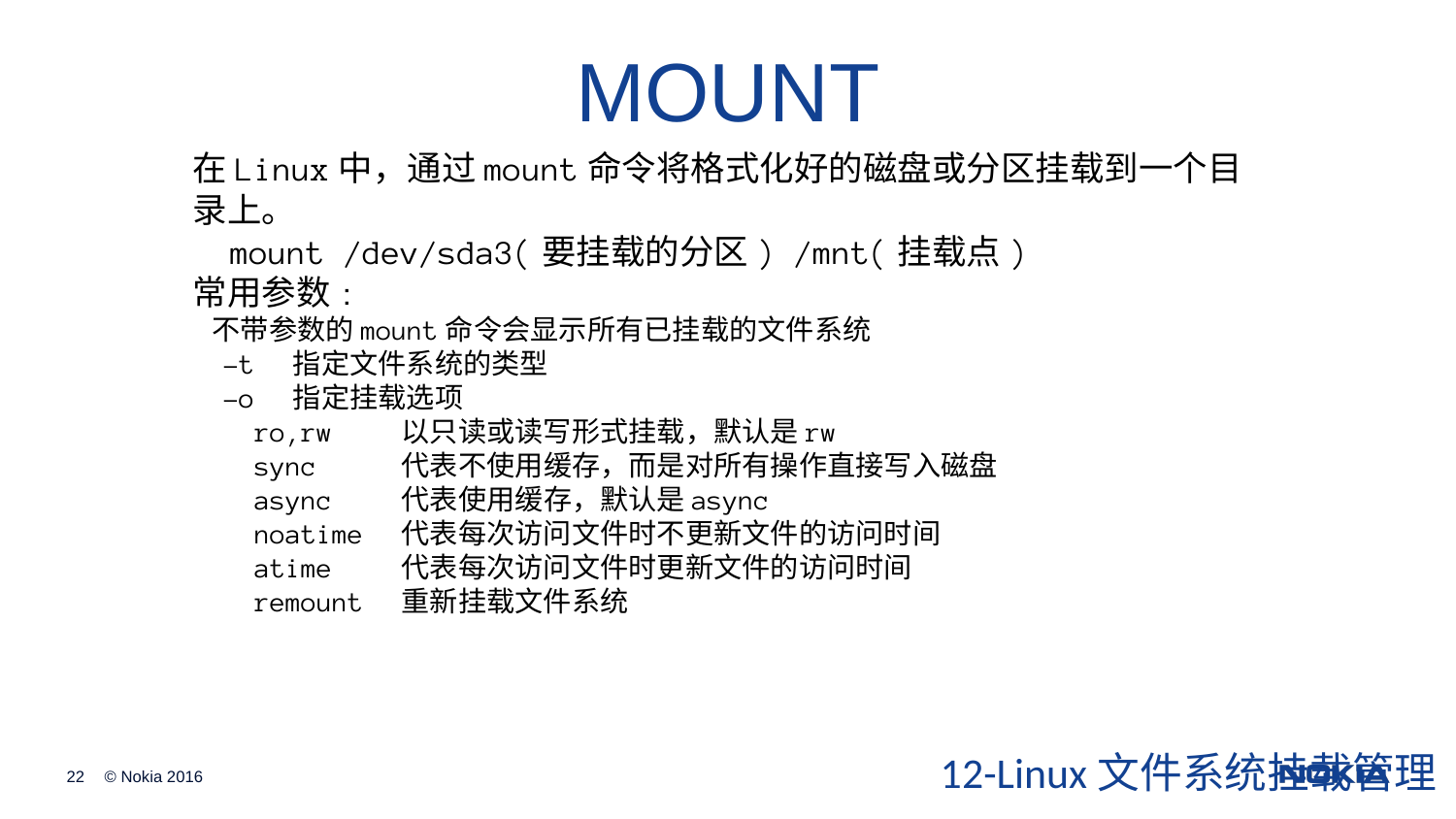

# MOUNT
在Linux中，通过mount命令将格式化好的磁盘或分区挂载到一个目录上。
  mount /dev/sda3(要挂载的分区) /mnt(挂载点)
常用参数:
  不带参数的mount命令会显示所有已挂载的文件系统
  -t  指定文件系统的类型
  -o  指定挂载选项
    ro,rw    以只读或读写形式挂载，默认是rw
    sync     代表不使用缓存，而是对所有操作直接写入磁盘
    async    代表使用缓存，默认是async
    noatime  代表每次访问文件时不更新文件的访问时间
    atime    代表每次访问文件时更新文件的访问时间
    remount  重新挂载文件系统
12-Linux文件系统挂载管理